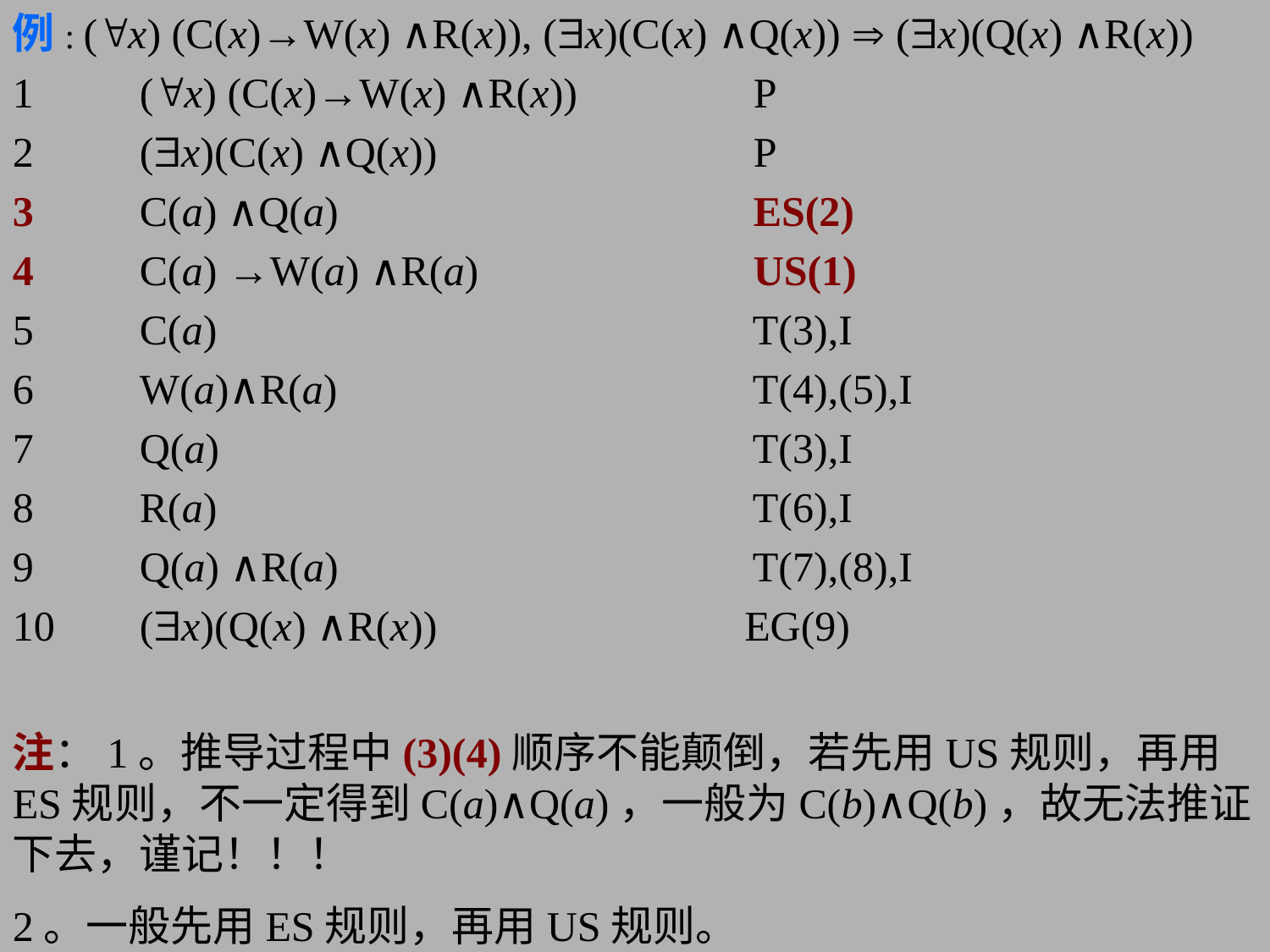

例: (∀x) (C(x)→W(x) ∧R(x)), (∃x)(C(x) ∧Q(x)) ⇒ (∃x)(Q(x) ∧R(x))
1	(∀x) (C(x)→W(x) ∧R(x))	          P
2	(∃x)(C(x) ∧Q(x))	                      P
3	C(a) ∧Q(a)	                                  ES(2)
4	C(a) →W(a) ∧R(a)	                      US(1)
5	C(a)	                                              T(3),I
6	W(a)∧R(a)	                                  T(4),(5),I
7	Q(a)	                                              T(3),I
8	R(a)	                                              T(6),I
9	Q(a) ∧R(a)	                                  T(7),(8),I
10	(∃x)(Q(x) ∧R(x))                             EG(9)
注：1。推导过程中(3)(4)顺序不能颠倒，若先用US规则，再用ES规则，不一定得到C(a)∧Q(a)，一般为C(b)∧Q(b)，故无法推证下去，谨记！！！
2。一般先用ES规则，再用US规则。